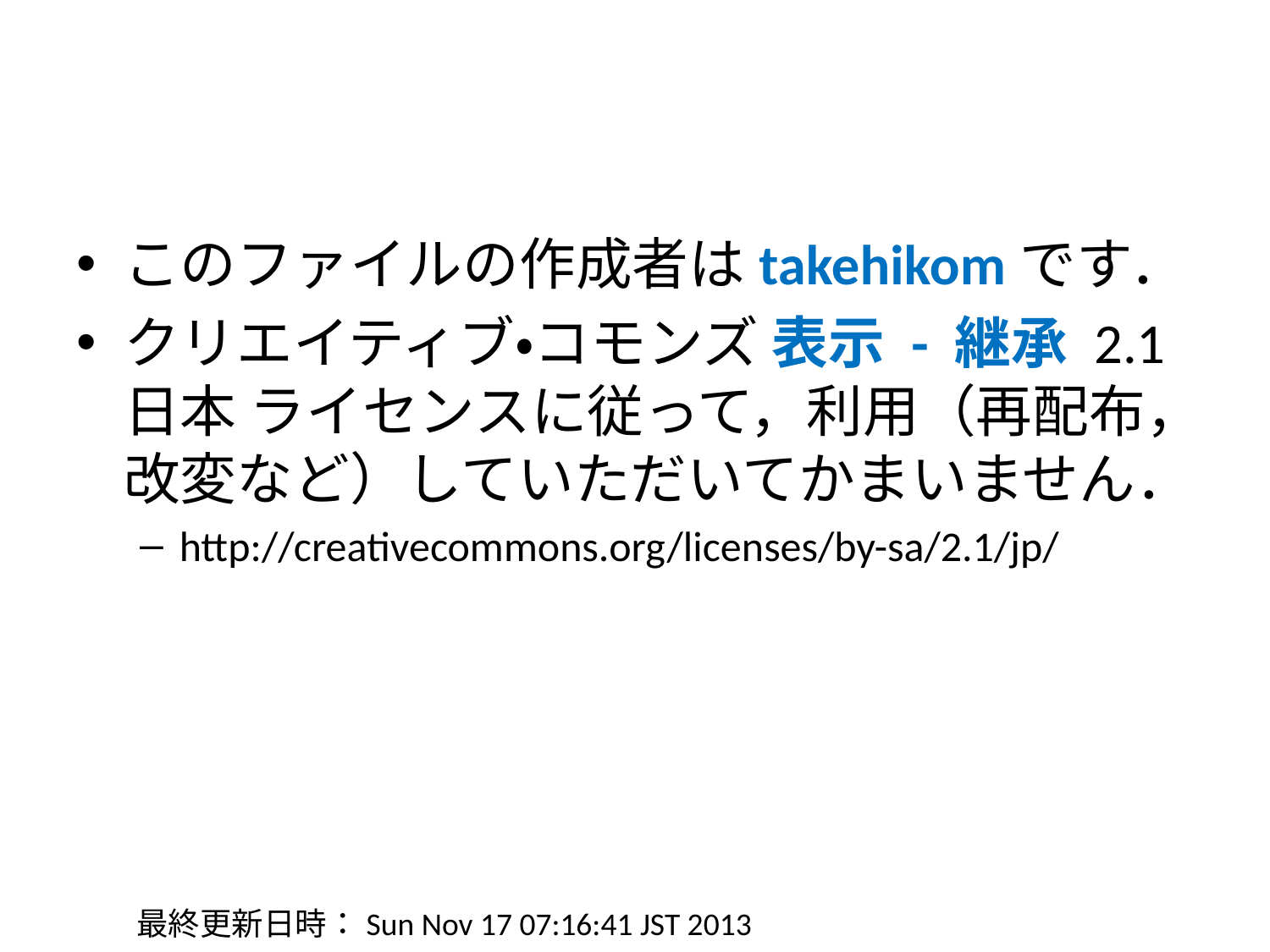

このファイルの作成者はtakehikomです．
クリエイティブ・コモンズ 表示 - 継承 2.1 日本 ライセンスに従って，利用（再配布，改変など）していただいてかまいません．
http://creativecommons.org/licenses/by-sa/2.1/jp/
最終更新日時：Sun Nov 17 07:16:41 JST 2013